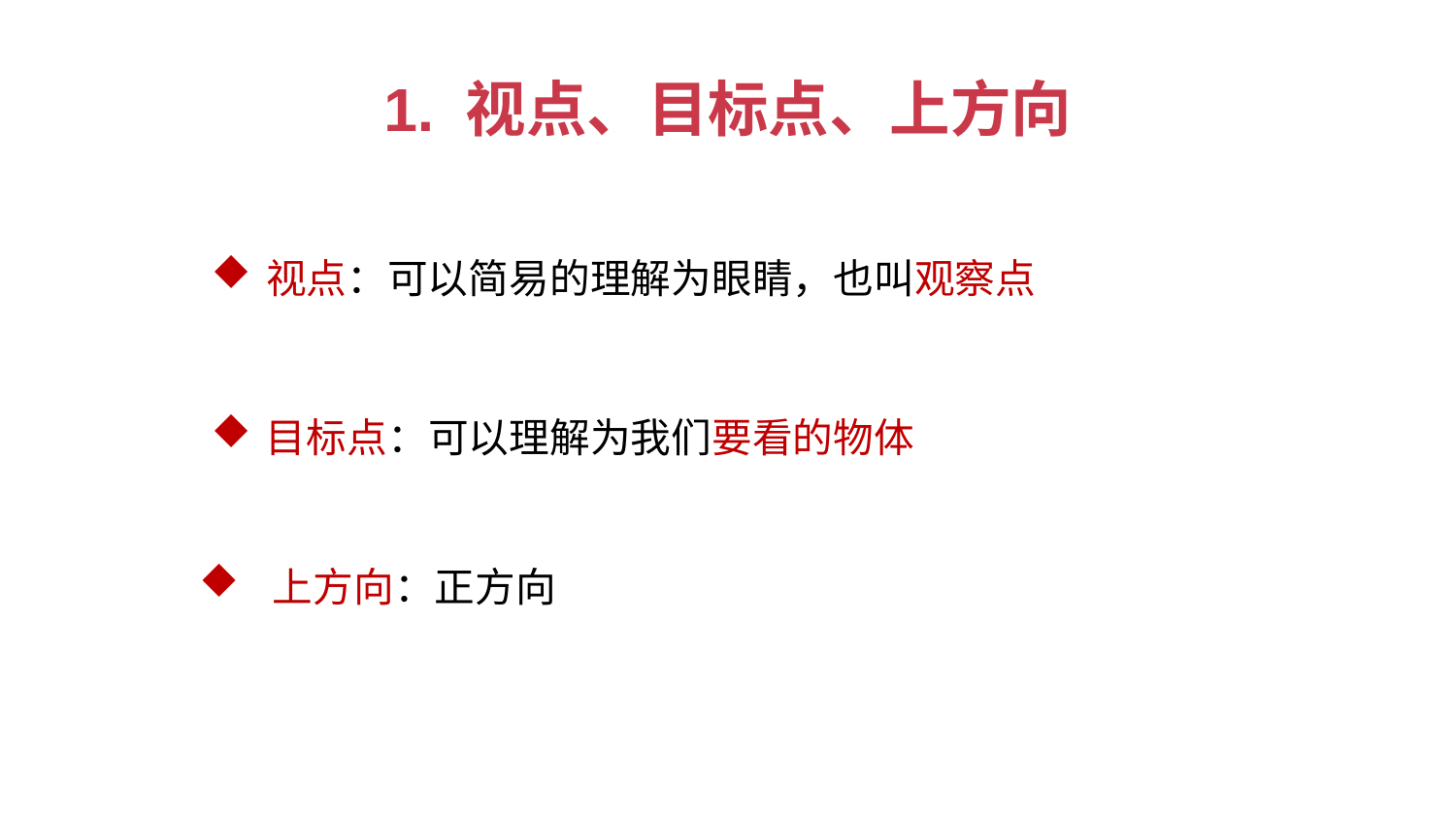

1. 视点、目标点、上方向
视点：可以简易的理解为眼睛，也叫观察点
目标点：可以理解为我们要看的物体
 上方向：正方向